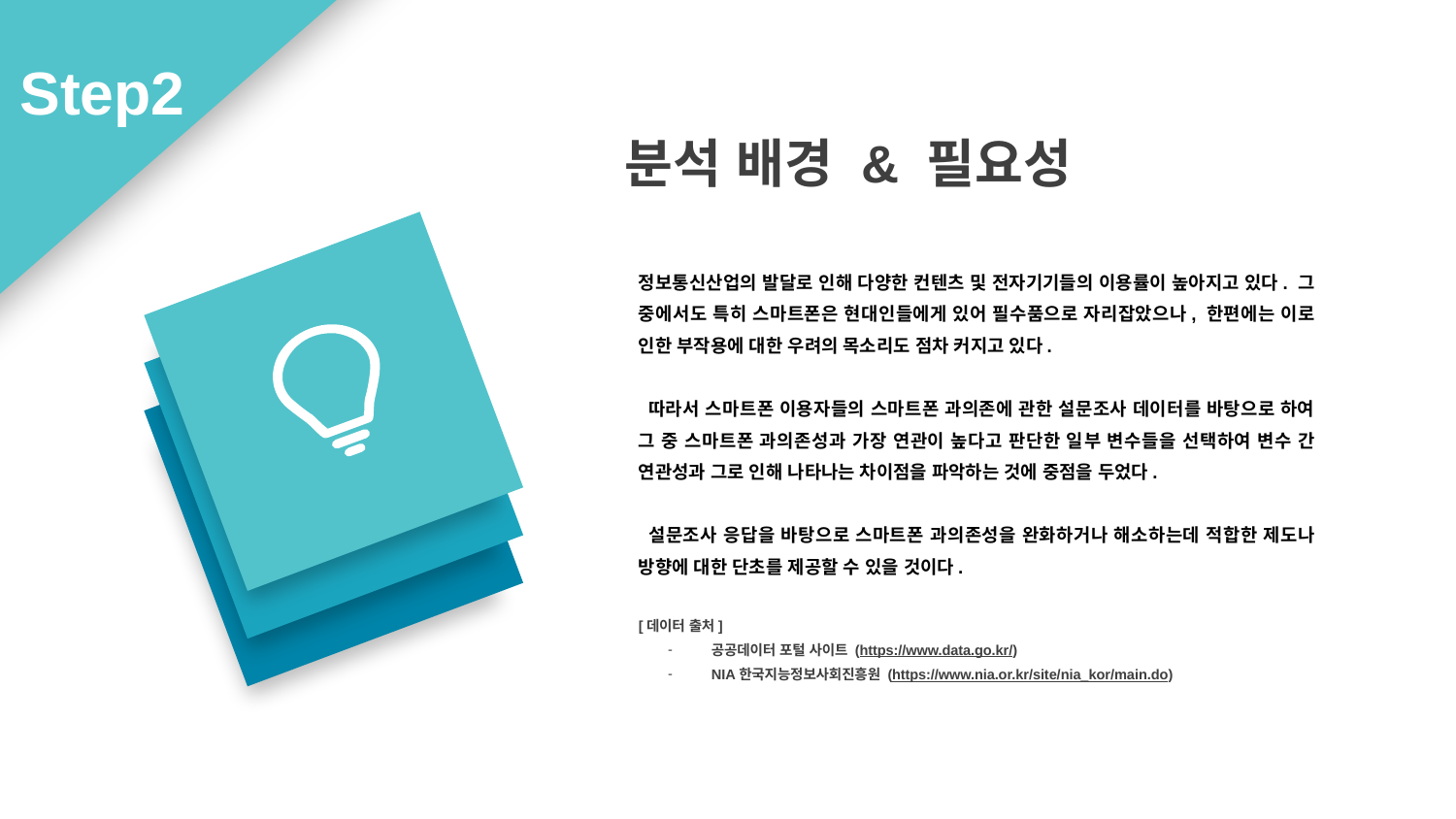

Step2
분석 배경 & 필요성

정보통신산업의 발달로 인해 다양한 컨텐츠 및 전자기기들의 이용률이 높아지고 있다. 그 중에서도 특히 스마트폰은 현대인들에게 있어 필수품으로 자리잡았으나, 한편에는 이로 인한 부작용에 대한 우려의 목소리도 점차 커지고 있다.

 따라서 스마트폰 이용자들의 스마트폰 과의존에 관한 설문조사 데이터를 바탕으로 하여 그 중 스마트폰 과의존성과 가장 연관이 높다고 판단한 일부 변수들을 선택하여 변수 간 연관성과 그로 인해 나타나는 차이점을 파악하는 것에 중점을 두었다.

 설문조사 응답을 바탕으로 스마트폰 과의존성을 완화하거나 해소하는데 적합한 제도나 방향에 대한 단초를 제공할 수 있을 것이다.

[데이터 출처]
공공데이터 포털 사이트 (https://www.data.go.kr/)
NIA한국지능정보사회진흥원 (https://www.nia.or.kr/site/nia_kor/main.do)
04